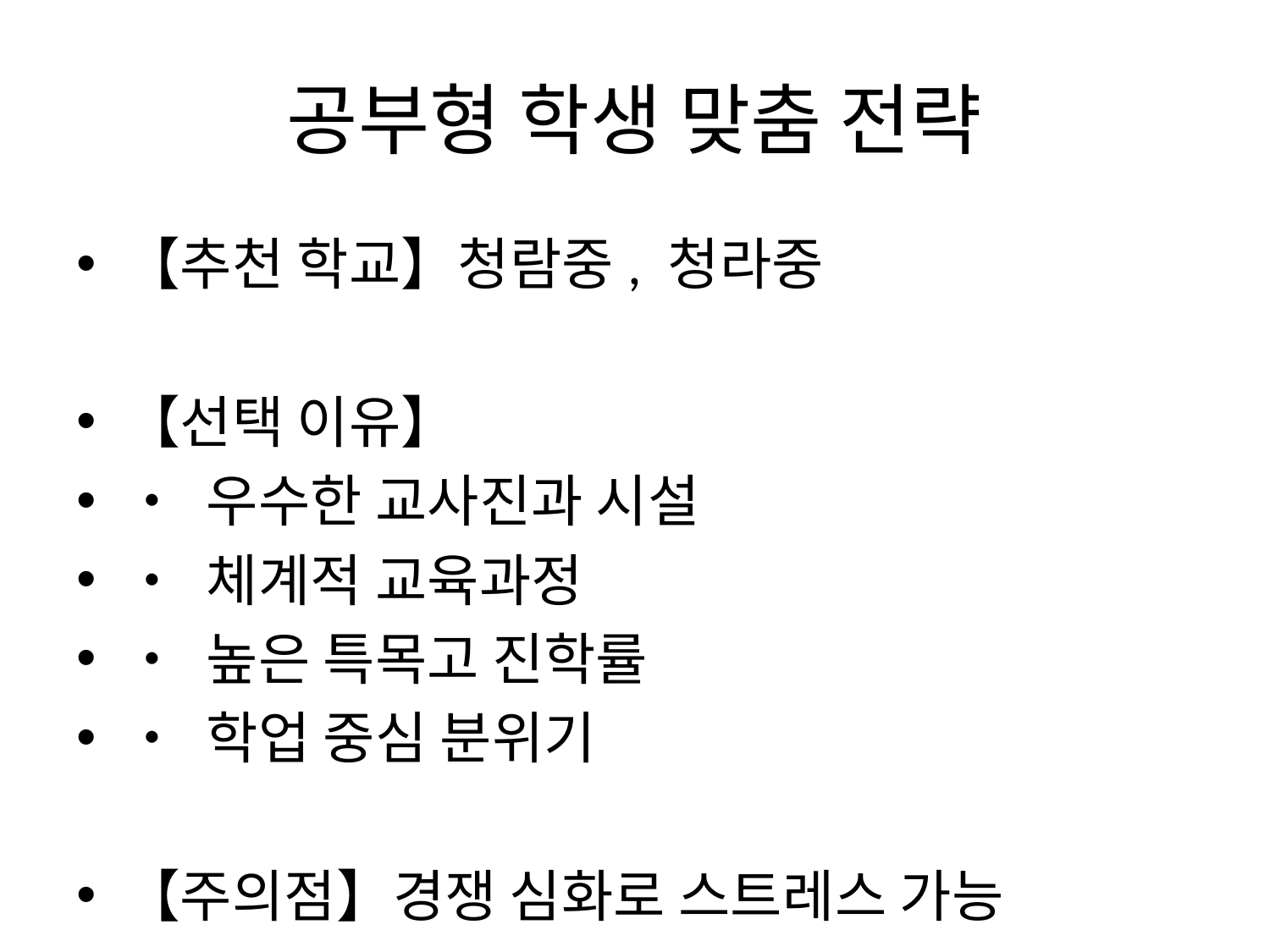

# 공부형 학생 맞춤 전략
【추천 학교】청람중, 청라중

【선택 이유】
• 우수한 교사진과 시설
• 체계적 교육과정
• 높은 특목고 진학률
• 학업 중심 분위기

【주의점】경쟁 심화로 스트레스 가능